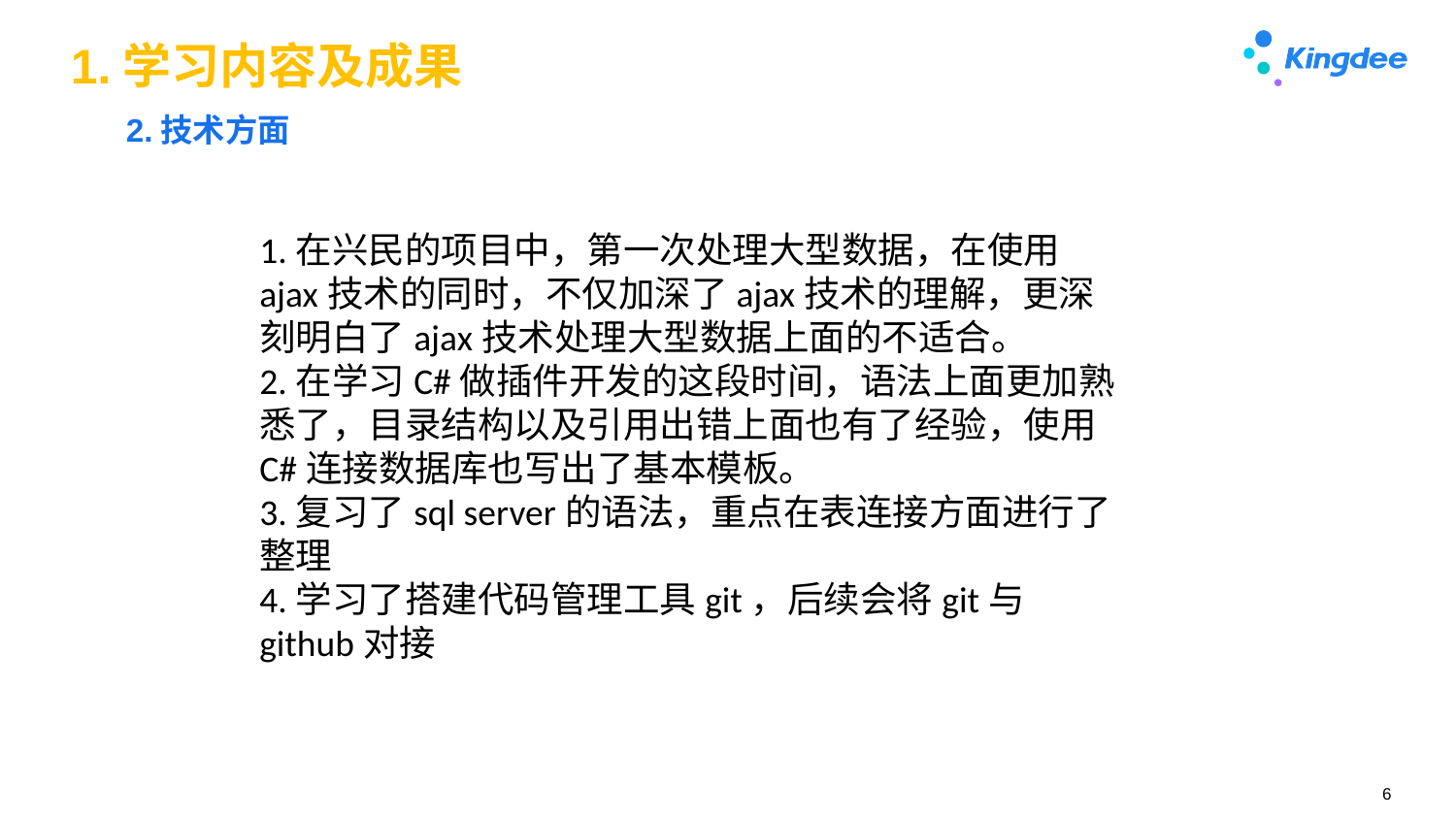

# 1.学习内容及成果 2.技术方面

1.在兴民的项目中，第一次处理大型数据，在使用ajax技术的同时，不仅加深了ajax技术的理解，更深刻明白了ajax技术处理大型数据上面的不适合。
2.在学习C#做插件开发的这段时间，语法上面更加熟悉了，目录结构以及引用出错上面也有了经验，使用C#连接数据库也写出了基本模板。
3.复习了sql server的语法，重点在表连接方面进行了整理
4.学习了搭建代码管理工具git，后续会将git与github对接

此段文字旨在显示正确的字号和段落的位置，例文可替换。
此段文字旨在显示正确的字号和段落的位置，例文可替换。
此段文字旨在显示正确的字号和段落的位置，例文可替换。